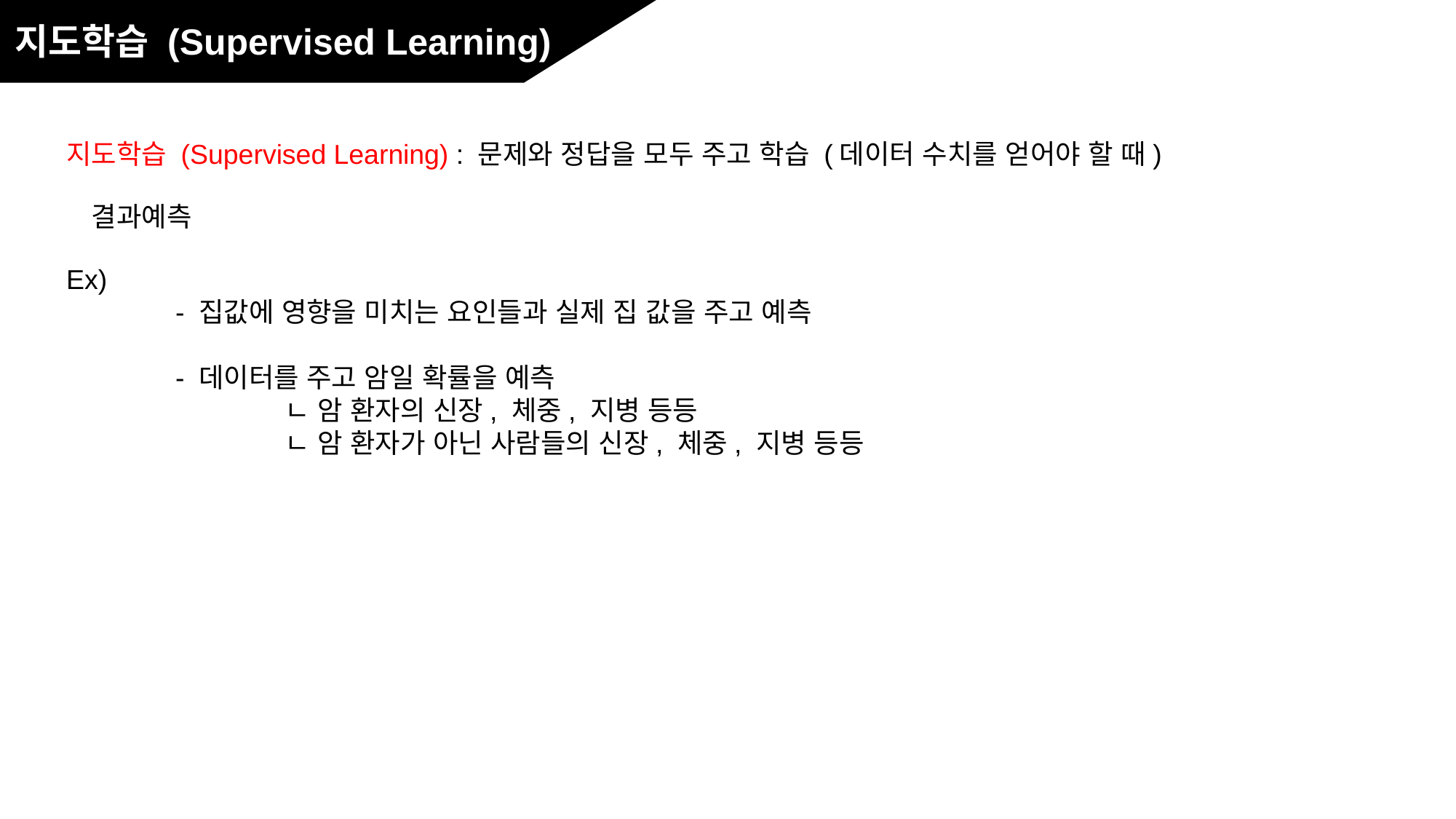

지도학습 (Supervised Learning)
지도학습 (Supervised Learning) : 문제와 정답을 모두 주고 학습 (데이터 수치를 얻어야 할 때)
결과예측
Ex)
	- 집값에 영향을 미치는 요인들과 실제 집 값을 주고 예측

	- 데이터를 주고 암일 확률을 예측
		ㄴ 암 환자의 신장, 체중, 지병 등등
		ㄴ 암 환자가 아닌 사람들의 신장, 체중, 지병 등등